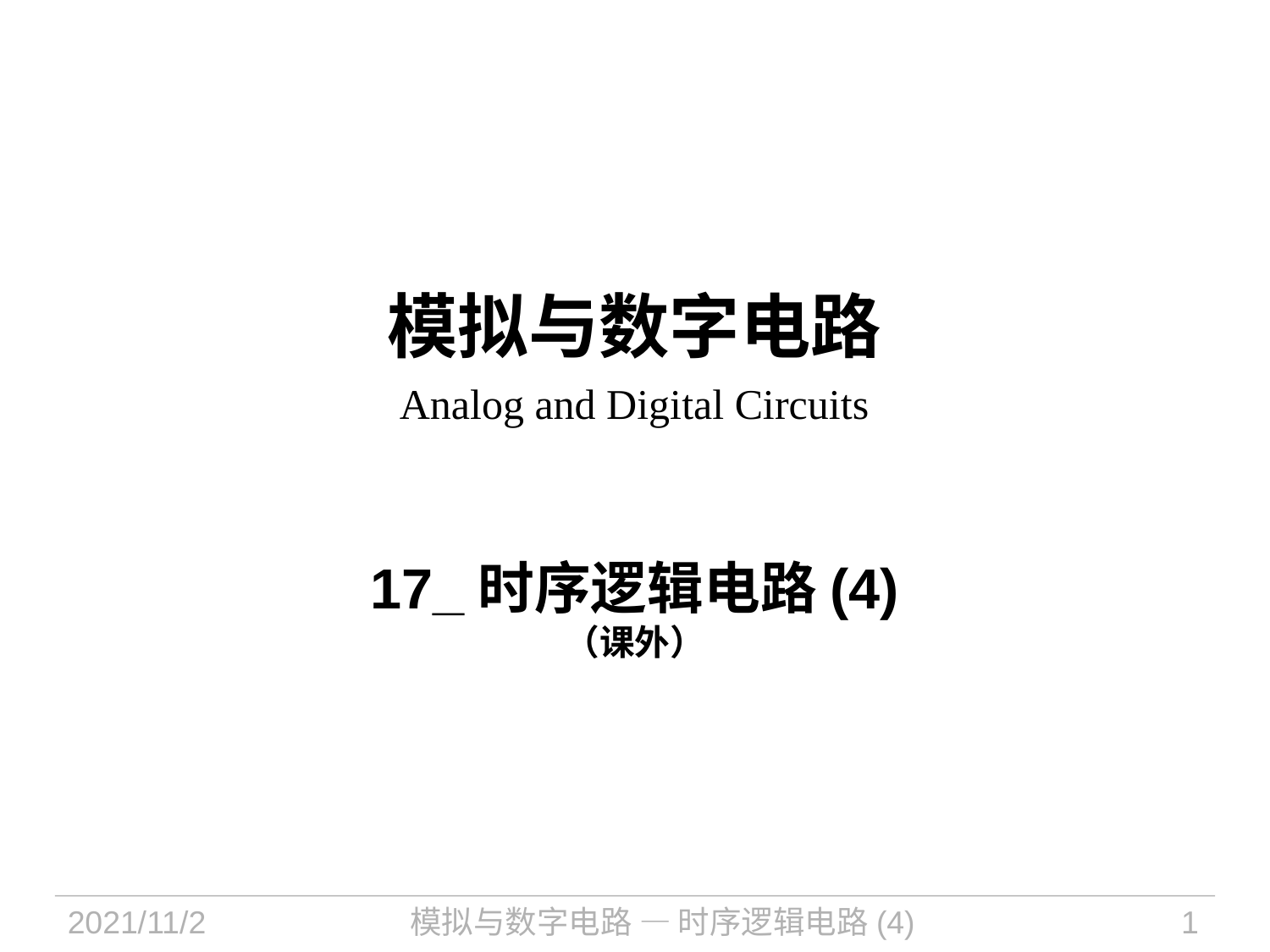

# 模拟与数字电路 Analog and Digital Circuits
17_时序逻辑电路(4)
（课外）
2021/11/2
模拟与数字电路 — 时序逻辑电路(4)
1